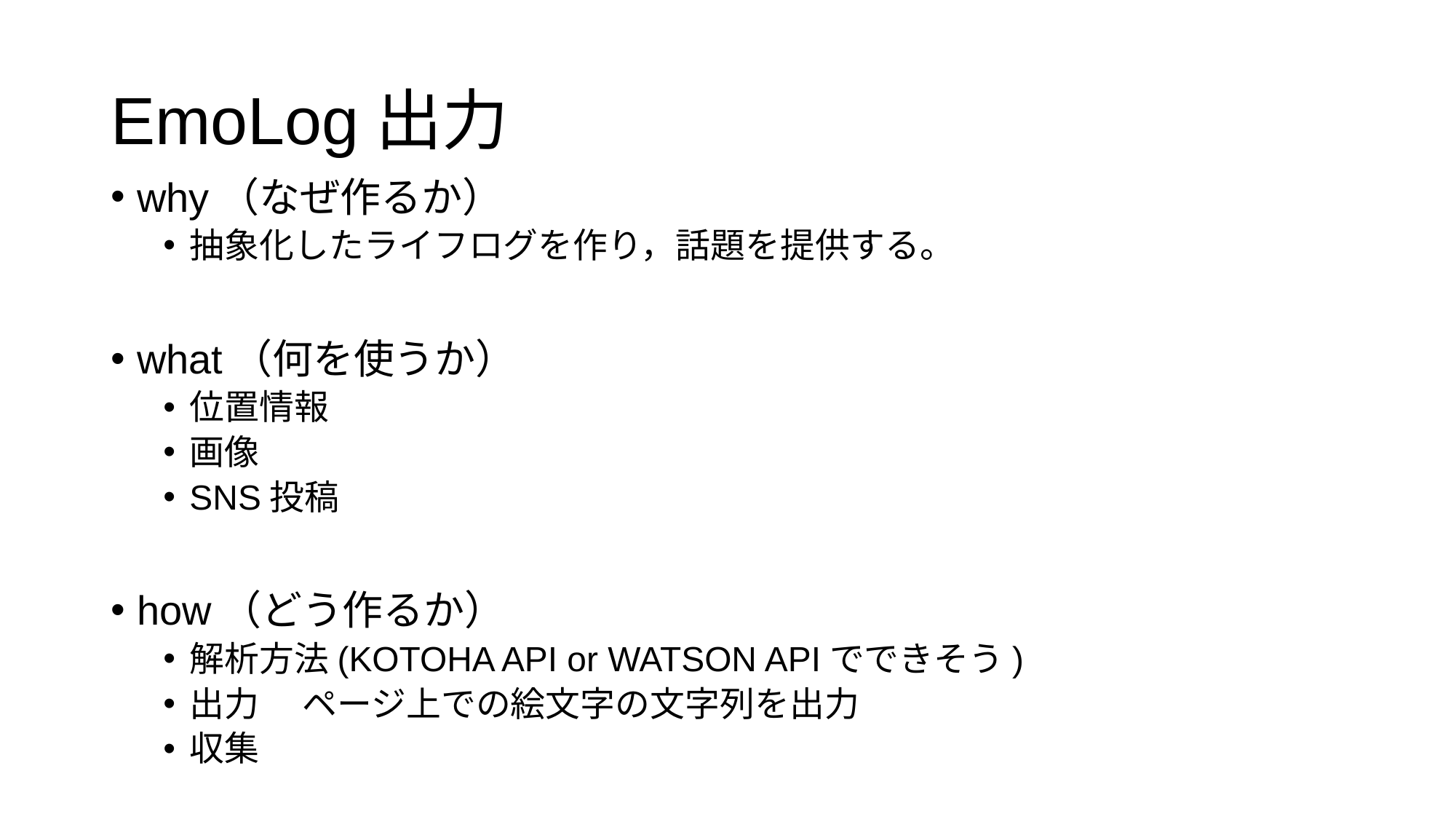

# EmoLog出力
why（なぜ作るか）
抽象化したライフログを作り，話題を提供する。

what（何を使うか）
位置情報
画像
SNS投稿

how（どう作るか）
解析方法(KOTOHA API or WATSON APIでできそう)
出力　 ページ上での絵文字の文字列を出力
収集